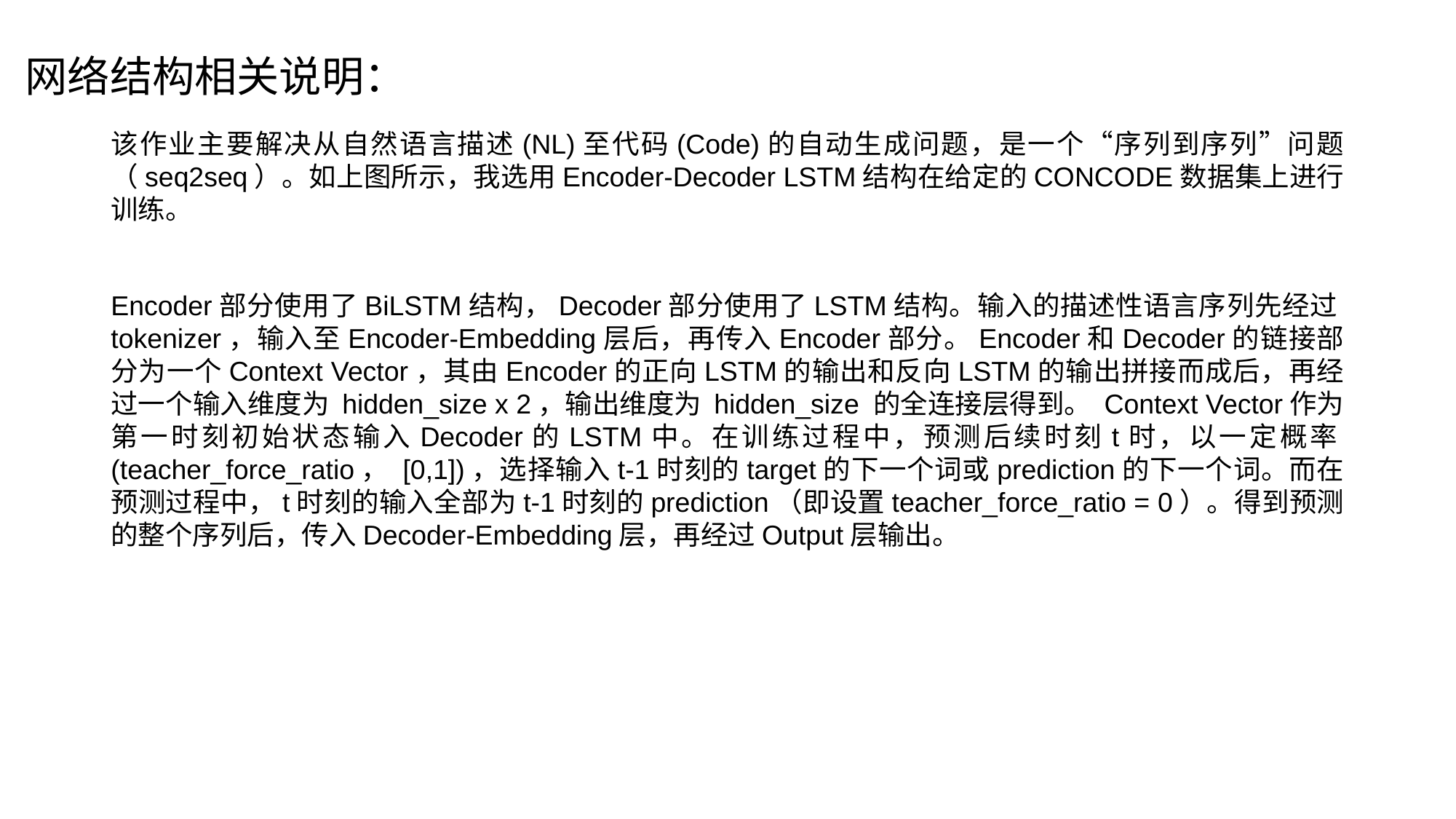

# 网络结构相关说明：
该作业主要解决从自然语言描述(NL)至代码(Code)的自动生成问题，是一个“序列到序列”问题（seq2seq）。如上图所示，我选用Encoder-Decoder LSTM结构在给定的CONCODE数据集上进行训练。

Encoder部分使用了BiLSTM结构，Decoder部分使用了LSTM结构。输入的描述性语言序列先经过tokenizer，输入至Encoder-Embedding层后，再传入Encoder部分。Encoder和Decoder的链接部分为一个Context Vector，其由Encoder的正向LSTM的输出和反向LSTM的输出拼接而成后，再经过一个输入维度为 hidden_size x 2，输出维度为 hidden_size 的全连接层得到。 Context Vector作为第一时刻初始状态输入Decoder的LSTM中。在训练过程中，预测后续时刻t时，以一定概率(teacher_force_ratio， [0,1])，选择输入t-1时刻的target的下一个词或prediction的下一个词。而在预测过程中，t时刻的输入全部为t-1时刻的prediction（即设置teacher_force_ratio = 0）。得到预测的整个序列后，传入Decoder-Embedding层，再经过Output层输出。